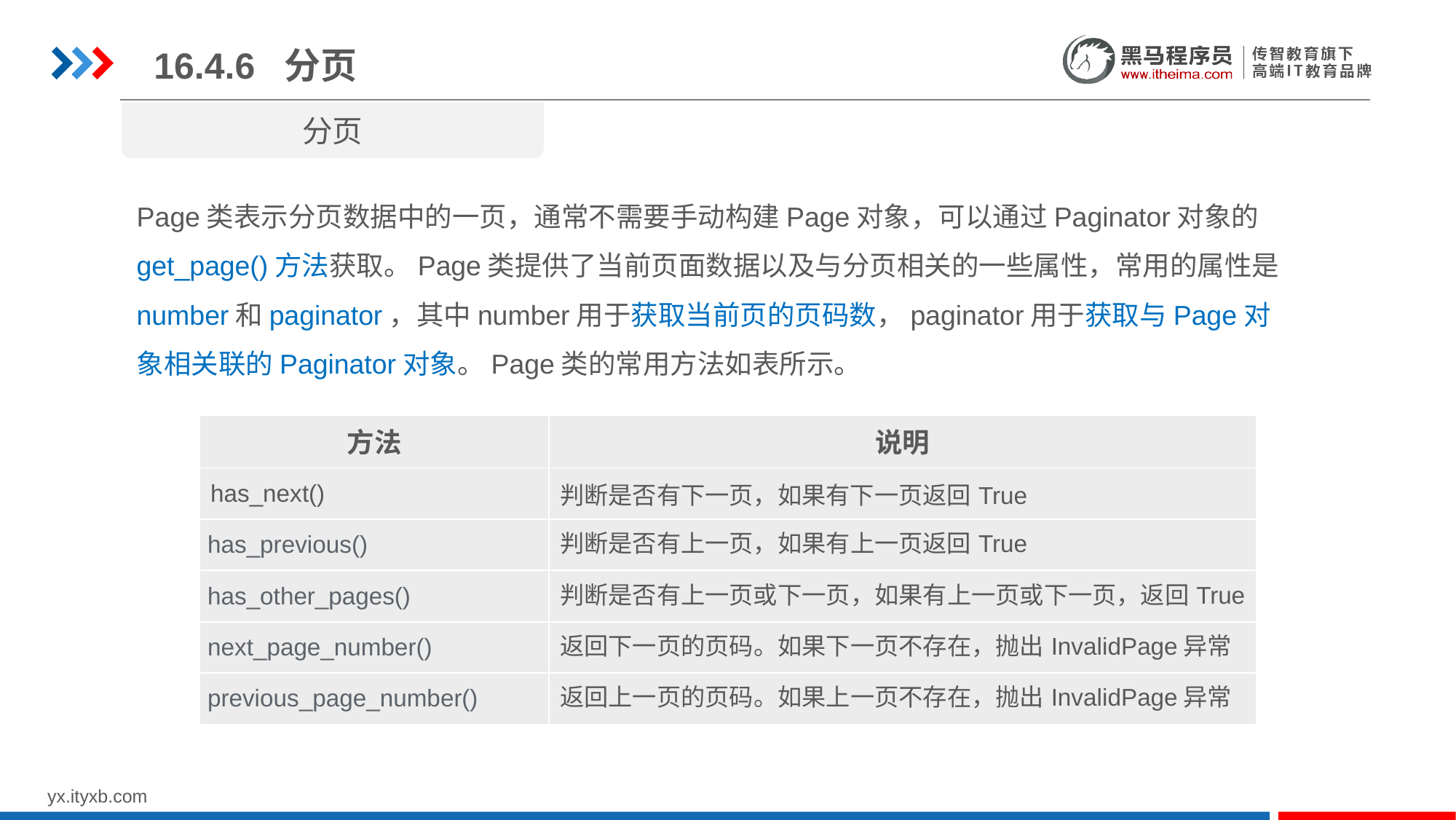

16.4.6  分页

分页
Page类表示分页数据中的一页，通常不需要手动构建Page对象，可以通过Paginator对象的get_page()方法获取。Page类提供了当前页面数据以及与分页相关的一些属性，常用的属性是number和paginator，其中number用于获取当前页的页码数，paginator用于获取与Page对象相关联的Paginator对象。Page类的常用方法如表所示。
| 方法 | 说明 |
| --- | --- |
| has\_next() | 判断是否有下一页，如果有下一页返回True |
| has\_previous() | 判断是否有上一页，如果有上一页返回True |
| has\_other\_pages() | 判断是否有上一页或下一页，如果有上一页或下一页，返回True |
| next\_page\_number() | 返回下一页的页码。如果下一页不存在，抛出InvalidPage异常 |
| previous\_page\_number() | 返回上一页的页码。如果上一页不存在，抛出InvalidPage异常 |